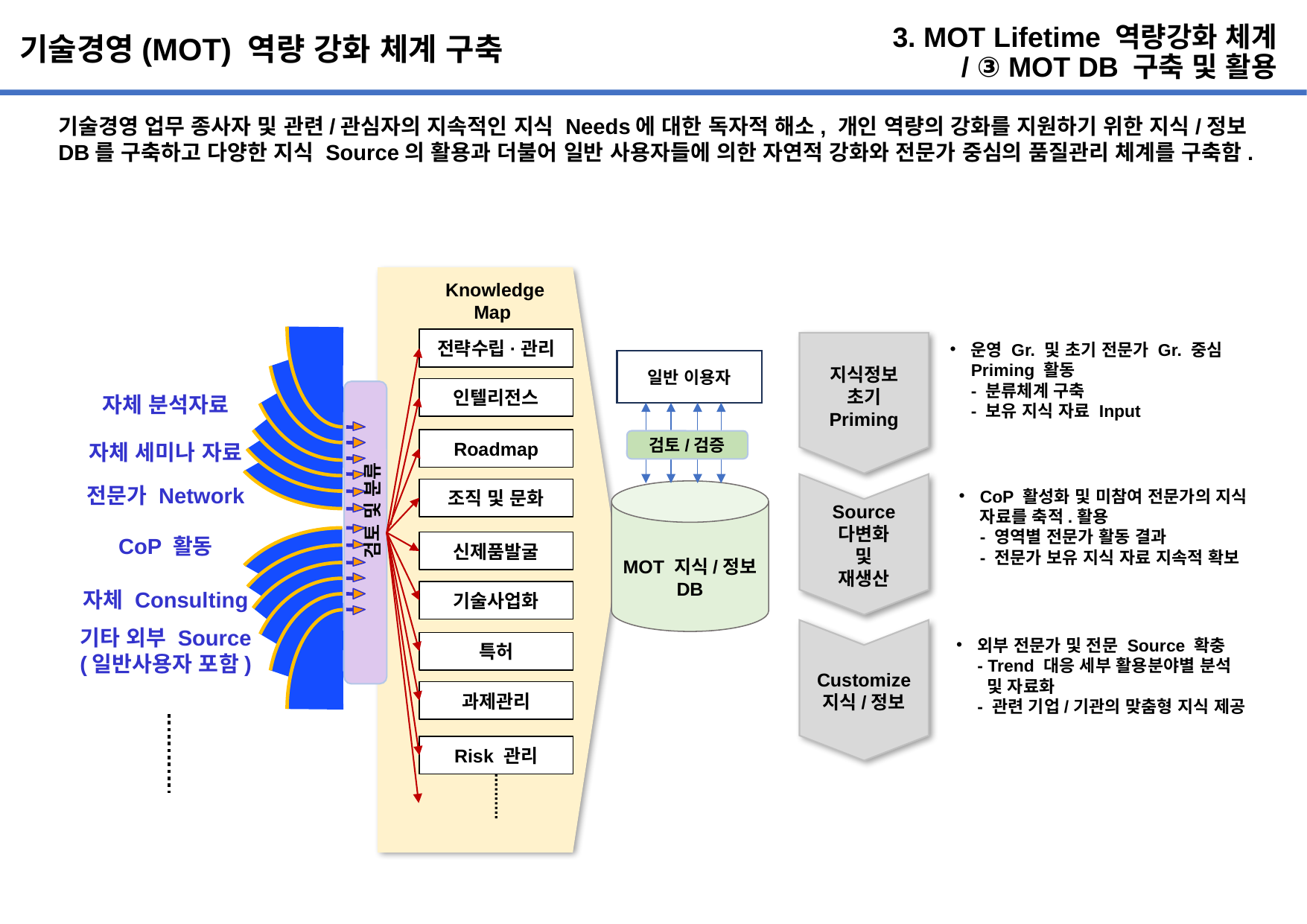

# 3. MOT Lifetime 역량강화 체계 / ③ MOT DB 구축 및 활용
기술경영(MOT) 역량 강화 체계 구축
기술경영 업무 종사자 및 관련/관심자의 지속적인 지식 Needs에 대한 독자적 해소, 개인 역량의 강화를 지원하기 위한 지식/정보
DB를 구축하고 다양한 지식 Source의 활용과 더불어 일반 사용자들에 의한 자연적 강화와 전문가 중심의 품질관리 체계를 구축함.

Knowledge
Map

전략수립·관리
운영 Gr. 및 초기 전문가 Gr. 중심
Priming 활동
- 분류체계 구축
- 보유 지식 자료 Input
지식정보
초기 Priming

일반 이용자

인텔리전스

자체 분석자료

Roadmap
검토/검증
자체 세미나 자료

전문가 Network
조직 및 문화
Source 다변화
및
재생산
CoP 활성화 및 미참여 전문가의 지식
자료를 축적.활용
- 영역별 전문가 활동 결과
- 전문가 보유 지식 자료 지속적 확보

검토 및 분류

CoP 활동
신제품발굴

MOT 지식/정보
DB

자체 Consulting
기술사업화

기타 외부 Source
(일반사용자 포함)
Customize
지식/정보
외부 전문가 및 전문 Source 확충
- Trend 대응 세부 활용분야별 분석
  및 자료화
- 관련 기업/기관의 맞춤형 지식 제공
특허
과제관리
Risk 관리